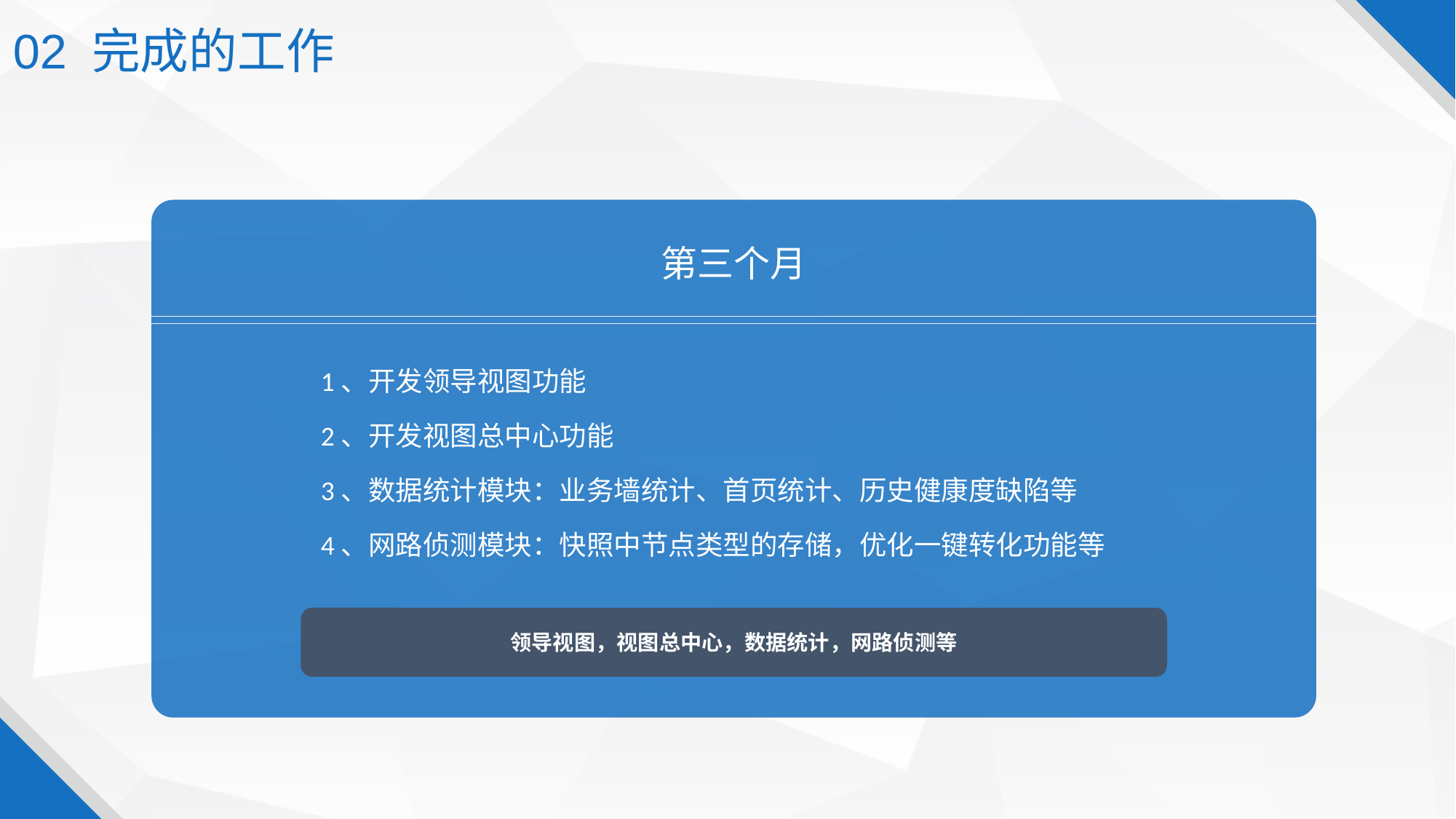

02 完成的工作

第三个月
1、开发领导视图功能
2、开发视图总中心功能
3、数据统计模块：业务墙统计、首页统计、历史健康度缺陷等
4、网路侦测模块：快照中节点类型的存储，优化一键转化功能等

领导视图，视图总中心，数据统计，网路侦测等